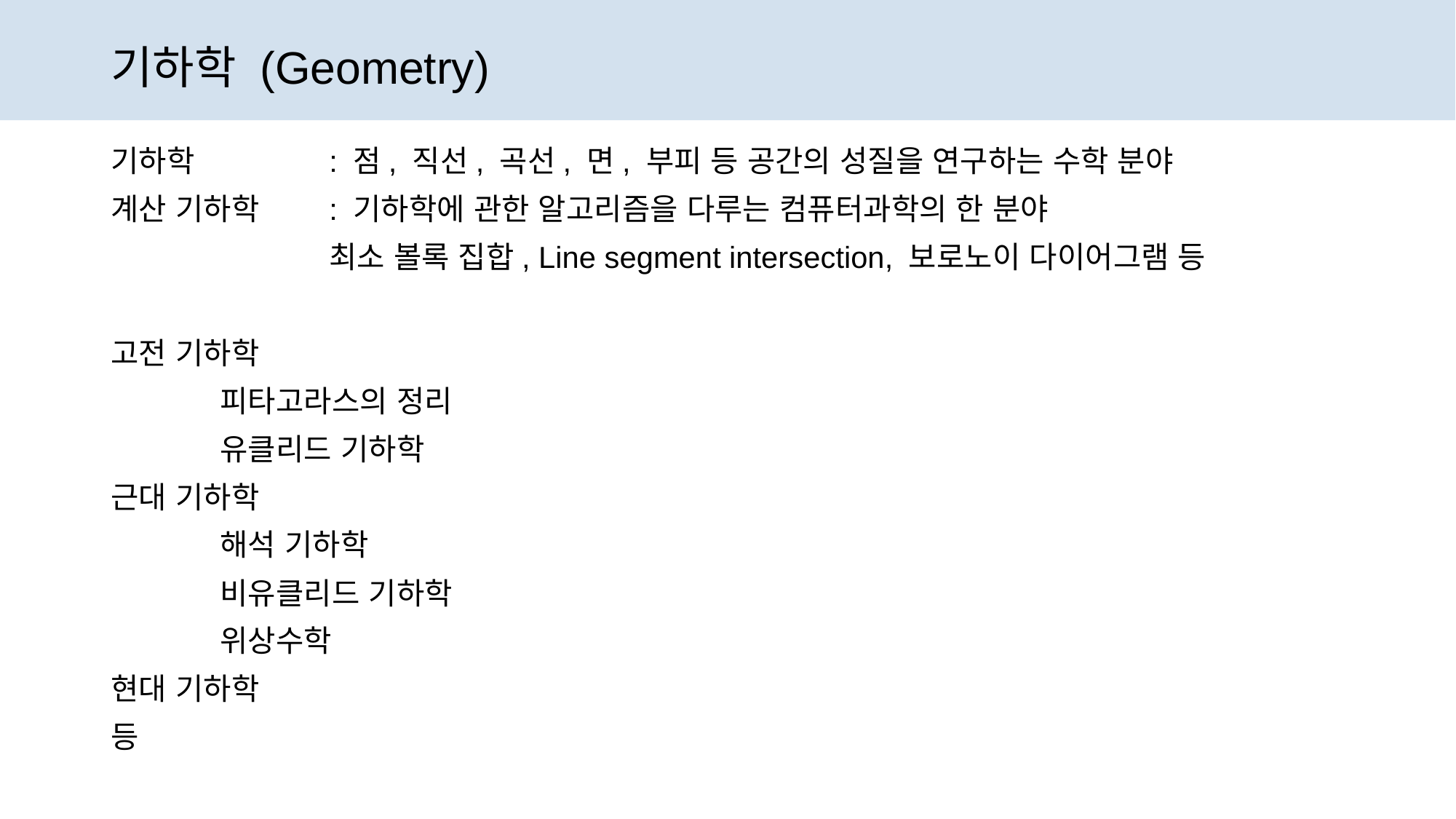

# 기하학 (Geometry)
기하학 		: 점, 직선, 곡선, 면, 부피 등 공간의 성질을 연구하는 수학 분야
계산 기하학 	: 기하학에 관한 알고리즘을 다루는 컴퓨터과학의 한 분야
		최소 볼록 집합, Line segment intersection, 보로노이 다이어그램 등

고전 기하학
	피타고라스의 정리
	유클리드 기하학
근대 기하학
	해석 기하학
	비유클리드 기하학
	위상수학
현대 기하학
등